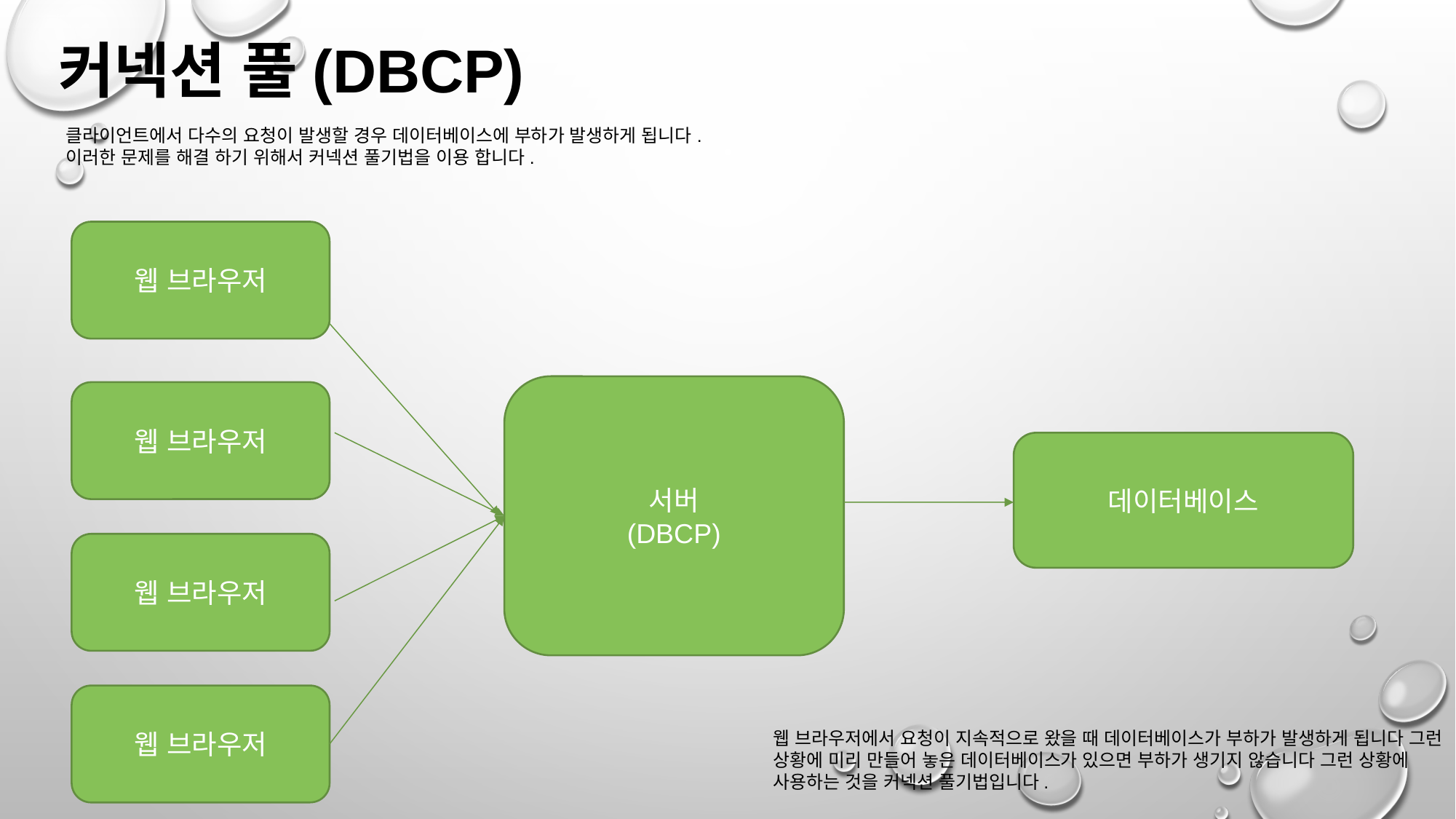

커넥션 풀(DBCP)
클라이언트에서 다수의 요청이 발생할 경우 데이터베이스에 부하가 발생하게 됩니다.
이러한 문제를 해결 하기 위해서 커넥션 풀기법을 이용 합니다.

웹 브라우저
서버
(DBCP)
웹 브라우저
데이터베이스
웹 브라우저
웹 브라우저
웹 브라우저에서 요청이 지속적으로 왔을 때 데이터베이스가 부하가 발생하게 됩니다 그런 상황에 미리 만들어 놓은 데이터베이스가 있으면 부하가 생기지 않습니다 그런 상황에 사용하는 것을 커넥션 풀기법입니다.